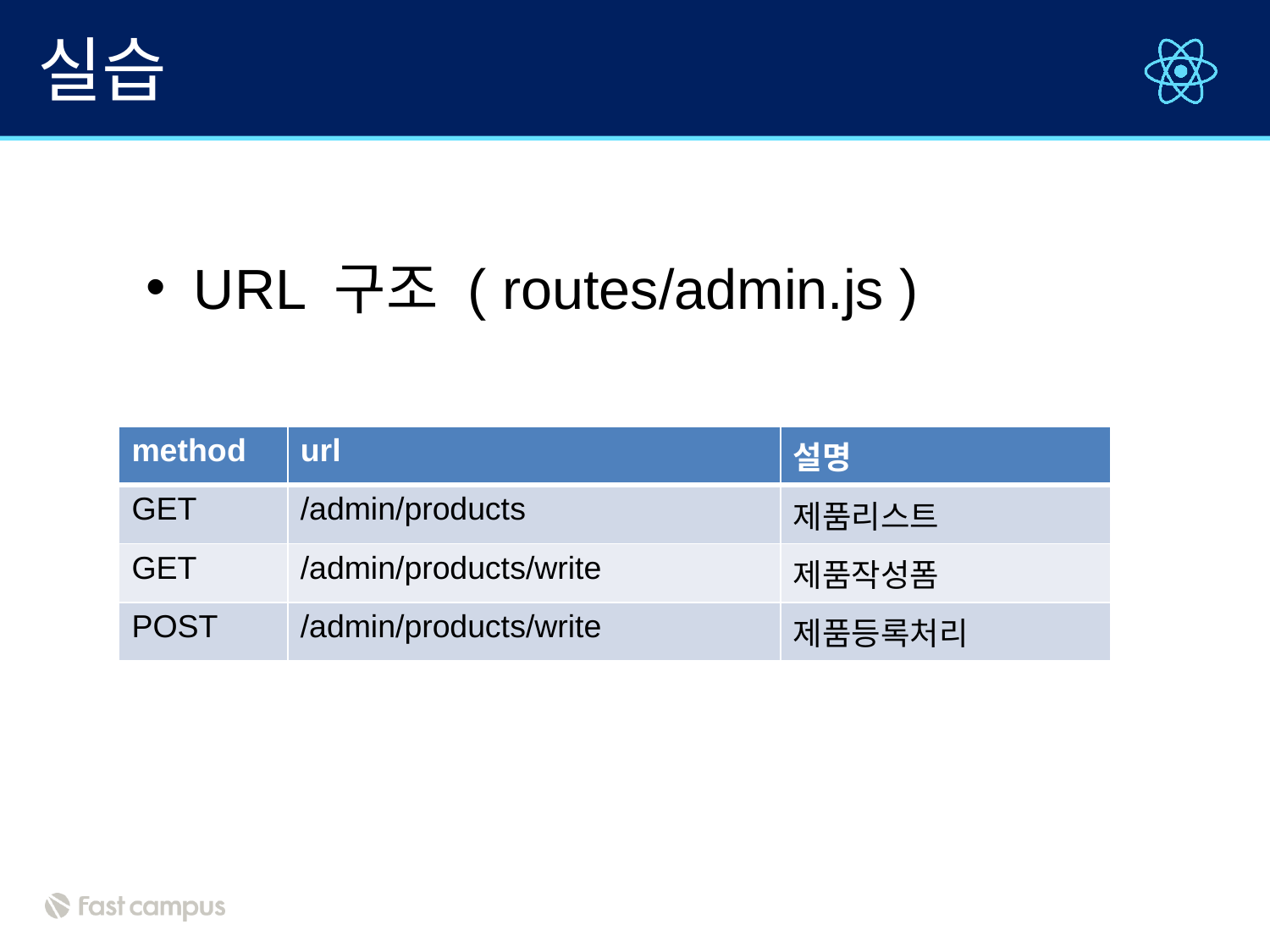

# 실습
URL 구조 ( routes/admin.js )

| method | url | 설명 |
| --- | --- | --- |
| GET | /admin/products | 제품리스트 |
| GET | /admin/products/write | 제품작성폼 |
| POST | /admin/products/write | 제품등록처리 |